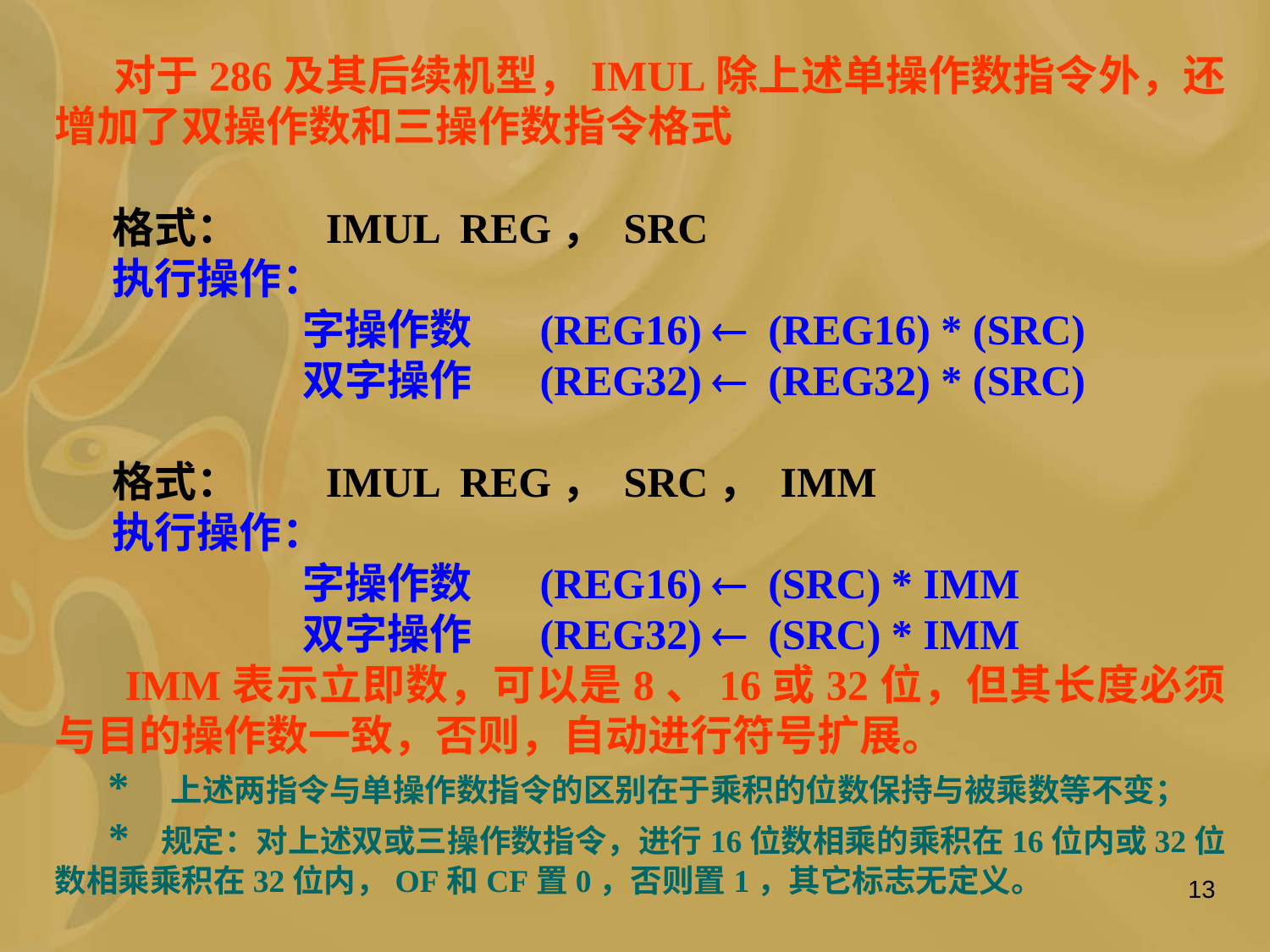

对于286及其后续机型，IMUL除上述单操作数指令外，还增加了双操作数和三操作数指令格式

     格式：        IMUL  REG， SRC
     执行操作：
                         字操作数      (REG16) ←  (REG16) * (SRC)
                         双字操作      (REG32) ←  (REG32) * (SRC)

     格式：        IMUL  REG， SRC， IMM
     执行操作：
                         字操作数      (REG16) ←  (SRC) * IMM
                         双字操作      (REG32) ←  (SRC) * IMM
      IMM表示立即数，可以是8、16或32位，但其长度必须与目的操作数一致，否则，自动进行符号扩展。
     *   上述两指令与单操作数指令的区别在于乘积的位数保持与被乘数等不变；
     *  规定：对上述双或三操作数指令，进行16位数相乘的乘积在16位内或32位数相乘乘积在32位内，OF和CF置0，否则置1，其它标志无定义。
13